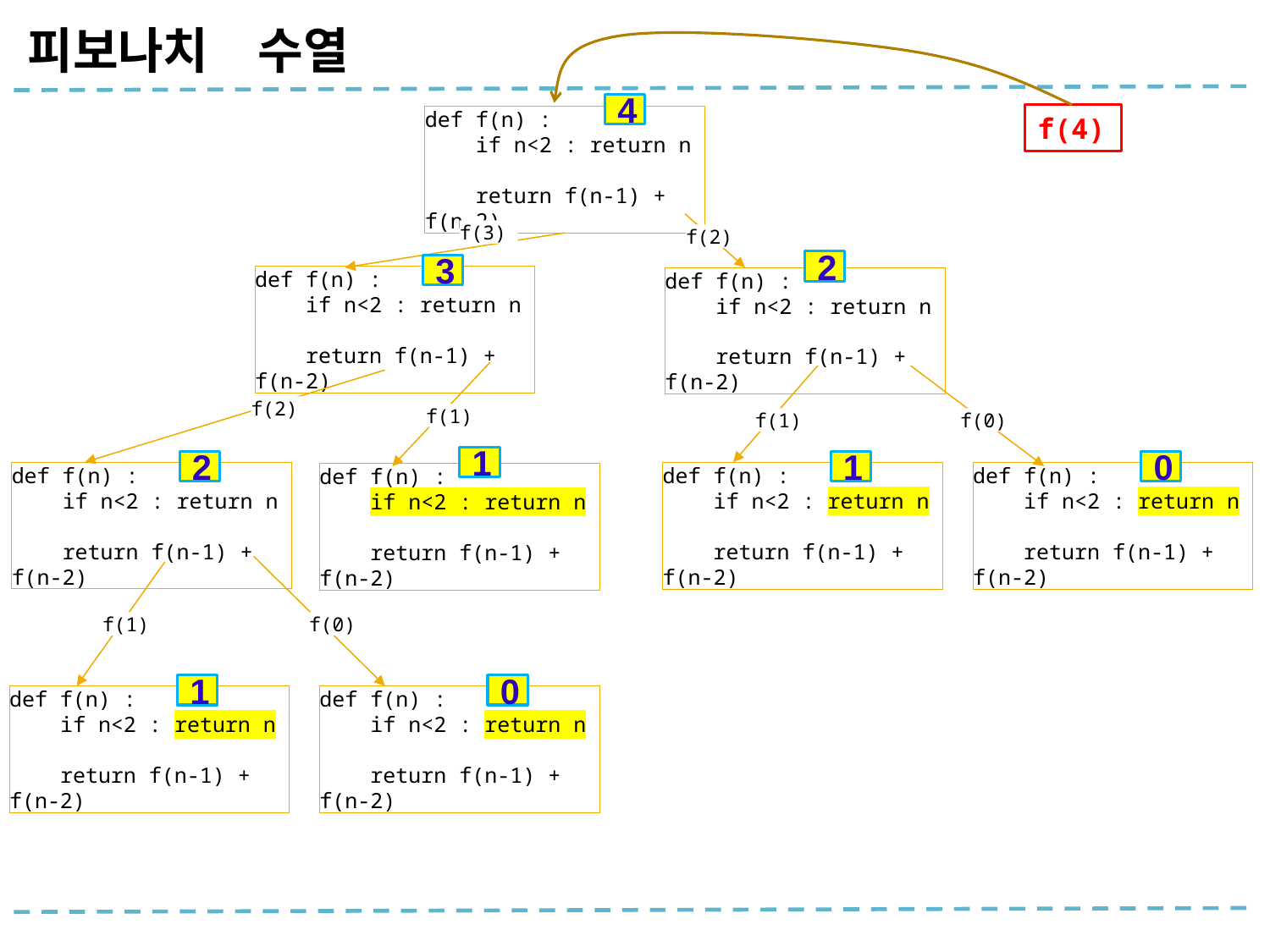

# 피보나치　수열

4
f(4)
def f(n) :
    if n<2 : return n

    return f(n-1) + f(n-2)
f(3)
f(2)
2
3
def f(n) :
    if n<2 : return n

    return f(n-1) + f(n-2)
def f(n) :
    if n<2 : return n

    return f(n-1) + f(n-2)
f(2)
f(1)
f(1)
f(0)
1
2
1
0
def f(n) :
    if n<2 : return n

    return f(n-1) + f(n-2)
def f(n) :
    if n<2 : return n

    return f(n-1) + f(n-2)
def f(n) :
    if n<2 : return n

    return f(n-1) + f(n-2)
def f(n) :
    if n<2 : return n

    return f(n-1) + f(n-2)
f(1)
f(0)
1
0
def f(n) :
    if n<2 : return n

    return f(n-1) + f(n-2)
def f(n) :
    if n<2 : return n

    return f(n-1) + f(n-2)